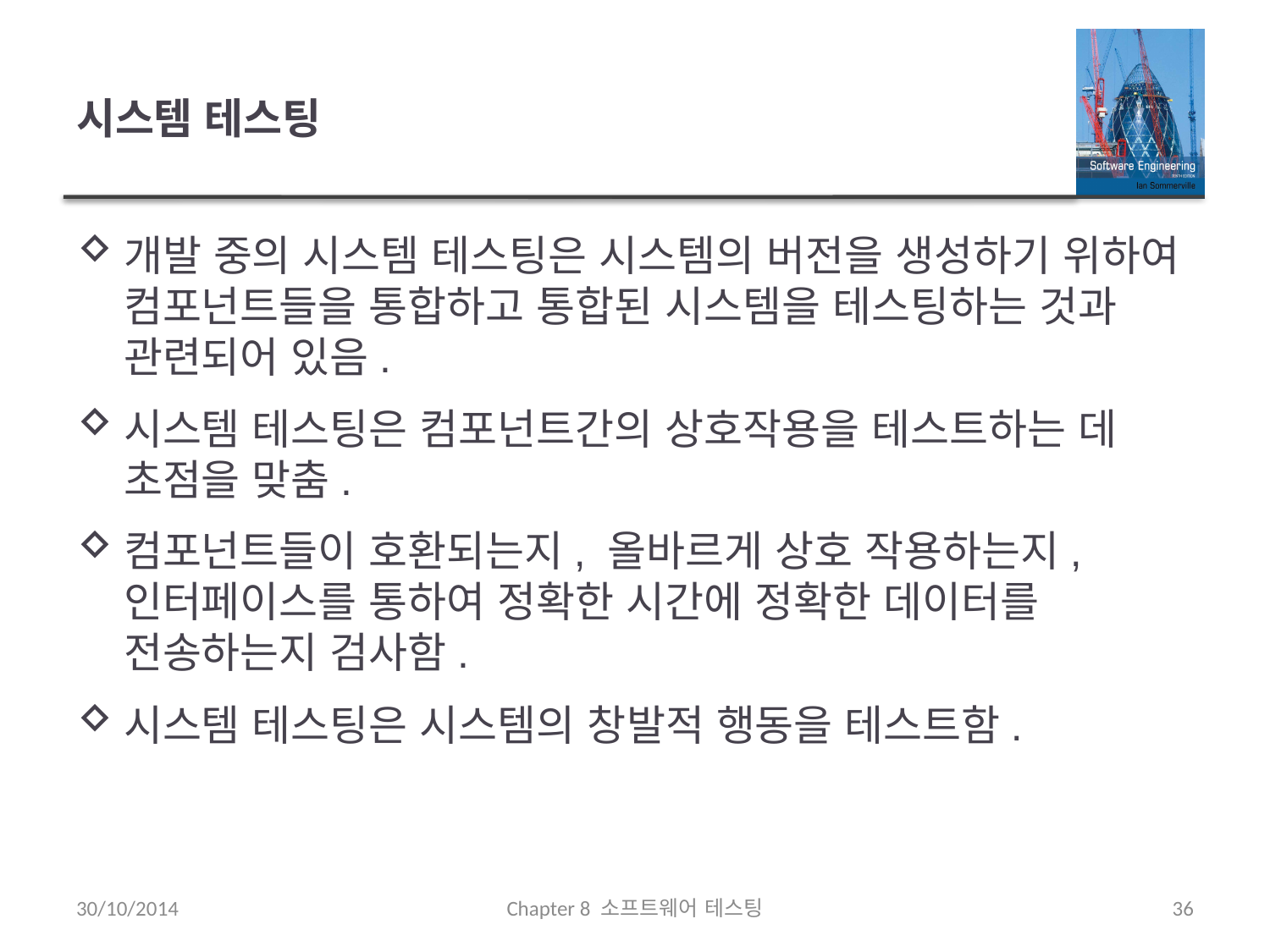

# 시스템 테스팅
개발 중의 시스템 테스팅은 시스템의 버전을 생성하기 위하여 컴포넌트들을 통합하고 통합된 시스템을 테스팅하는 것과 관련되어 있음.
시스템 테스팅은 컴포넌트간의 상호작용을 테스트하는 데 초점을 맞춤.
컴포넌트들이 호환되는지, 올바르게 상호 작용하는지, 인터페이스를 통하여 정확한 시간에 정확한 데이터를 전송하는지 검사함.
시스템 테스팅은 시스템의 창발적 행동을 테스트함.
30/10/2014
Chapter 8 소프트웨어 테스팅
36